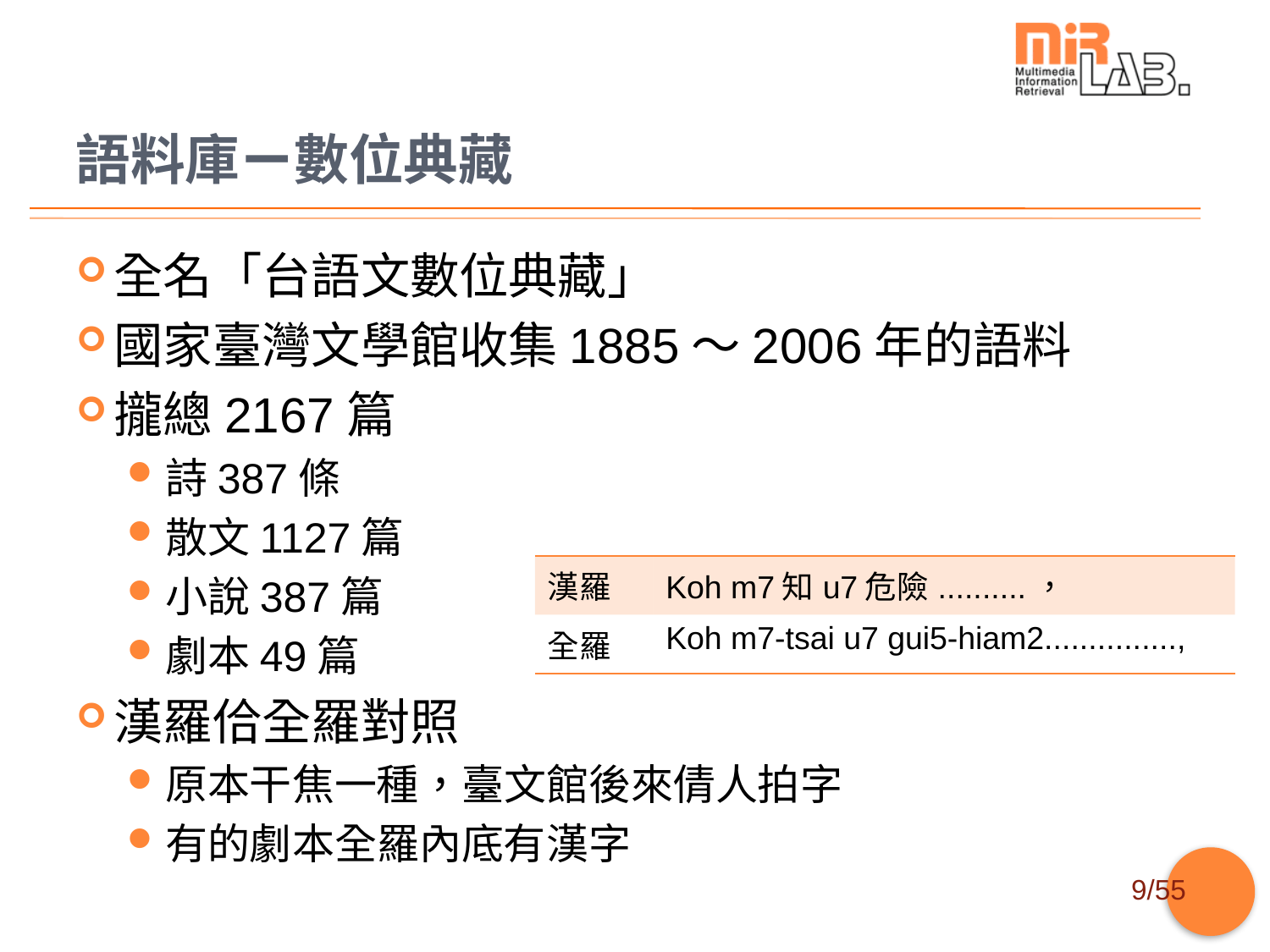

# 語料庫ㄧ數位典藏
全名「台語文數位典藏」
國家臺灣文學館收集1885～2006年的語料
攏總2167篇
詩387條
散文1127篇
小說387篇
劇本49篇
漢羅佮全羅對照
原本干焦一種，臺文館後來倩人拍字
有的劇本全羅內底有漢字
| 漢羅 | Koh m7知u7危險..........， |
| --- | --- |
| 全羅 | Koh m7-tsai u7 gui5-hiam2..............., |